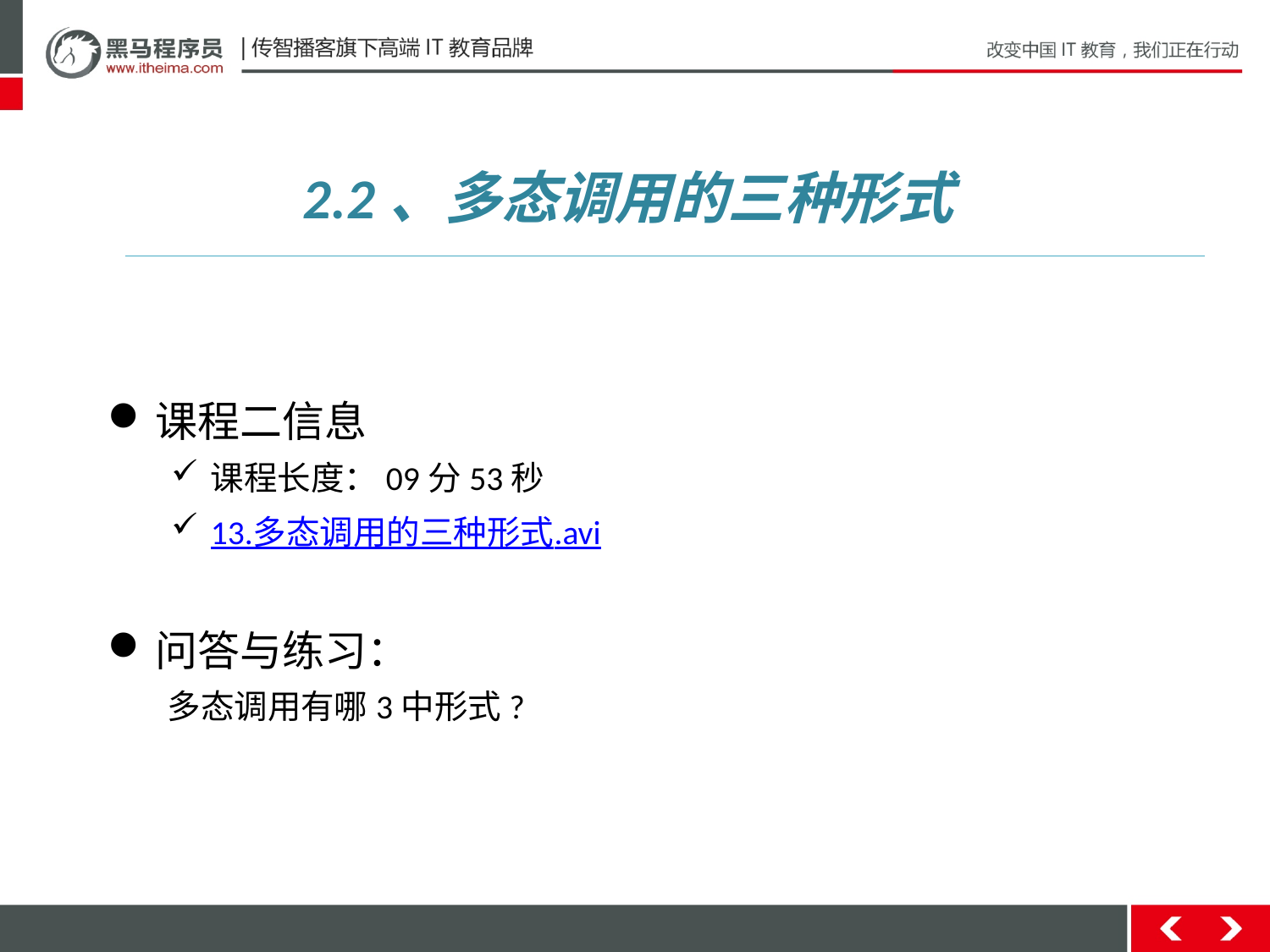

2.2、多态调用的三种形式

课程二信息
课程长度：09分53秒
13.多态调用的三种形式.avi

问答与练习：
       多态调用有哪3中形式?